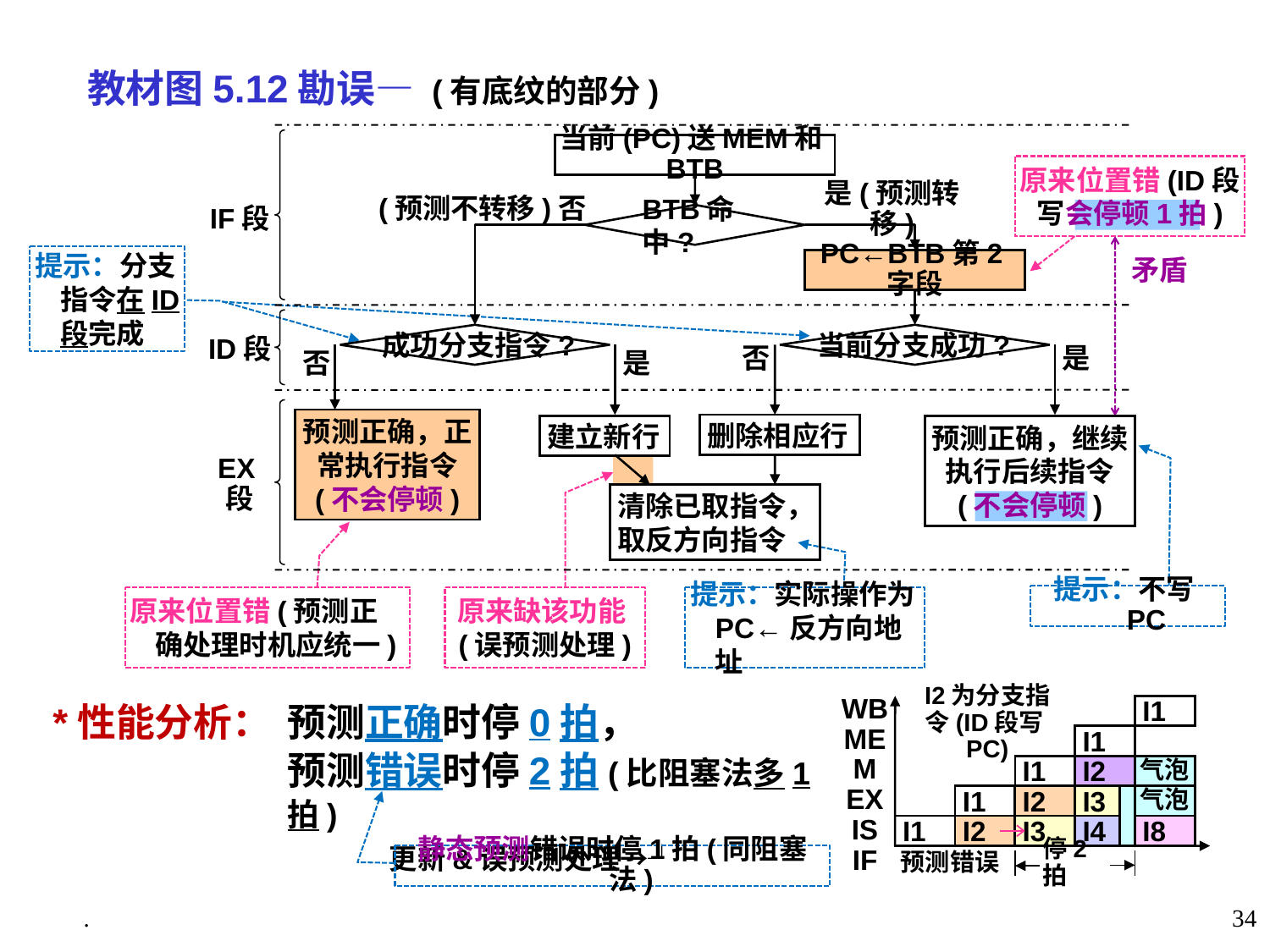

教材图5.12勘误— (有底纹的部分)

当前(PC)送MEM和BTB

(预测不转移)否
是(预测转移)
BTB命中?
IF段
PC←BTB第2字段

成功分支指令?

当前分支成功?
ID段
否
是
否
是

预测正确，正常执行指令
(不会停顿)
删除相应行
建立新行
预测正确，继续执行后续指令
(不会停顿)

EX段
清除已取指令，
取反方向指令

原来位置错(ID段写会停顿1拍)

矛盾

提示：分支指令在ID段完成

提示：不写PC
原来位置错(预测正确处理时机应统一)
原来缺该功能(误预测处理)
提示：实际操作为PC←反方向地址
 *性能分析：
预测正确时停0拍，
预测错误时停2拍(比阻塞法多1拍)
               更新&误预测处理→┘
WB
MEM
EX
IS
IF
I2为分支指令(ID段写PC)
I1

I1
I1
I2
气泡

I1
I2
I3
气泡
I1
I2
I3
I4
I8

预测错误
停2拍
静态预测错误时停1拍(同阻塞法)
.
34